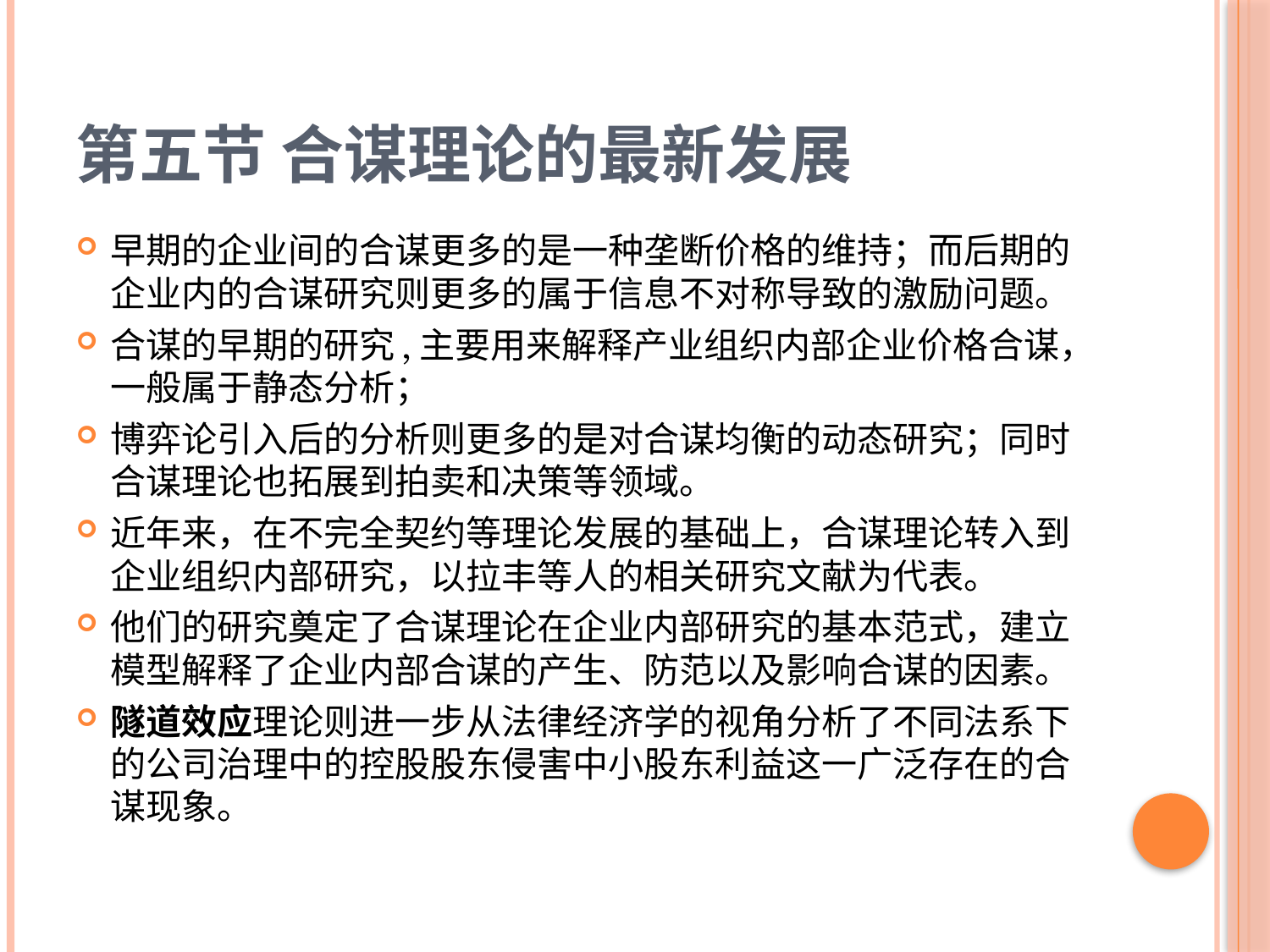

# 第五节 合谋理论的最新发展
早期的企业间的合谋更多的是一种垄断价格的维持；而后期的企业内的合谋研究则更多的属于信息不对称导致的激励问题。
合谋的早期的研究,主要用来解释产业组织内部企业价格合谋，一般属于静态分析；
博弈论引入后的分析则更多的是对合谋均衡的动态研究；同时合谋理论也拓展到拍卖和决策等领域。
近年来，在不完全契约等理论发展的基础上，合谋理论转入到企业组织内部研究，以拉丰等人的相关研究文献为代表。
他们的研究奠定了合谋理论在企业内部研究的基本范式，建立模型解释了企业内部合谋的产生、防范以及影响合谋的因素。
隧道效应理论则进一步从法律经济学的视角分析了不同法系下的公司治理中的控股股东侵害中小股东利益这一广泛存在的合谋现象。